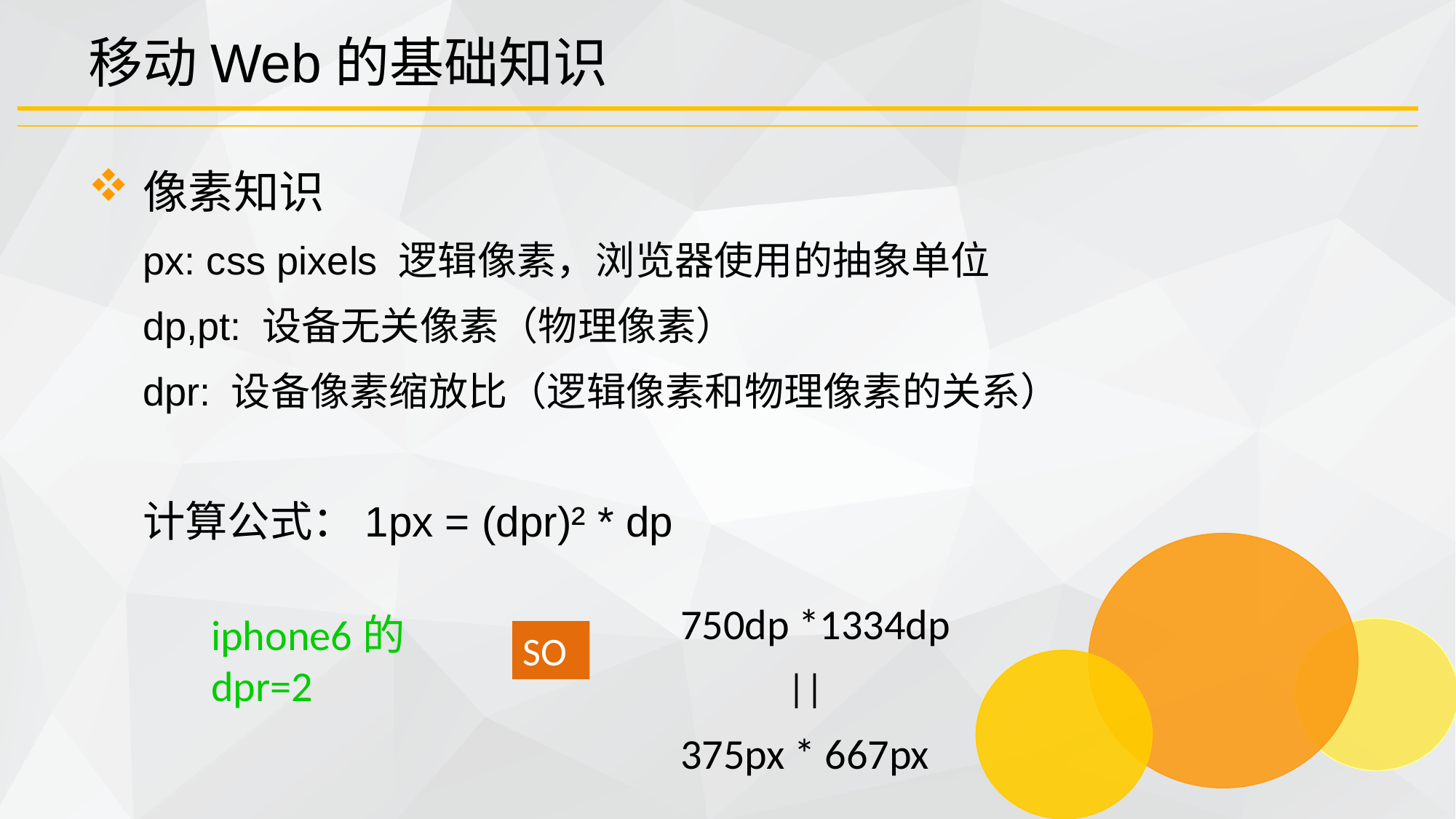

# 移动Web的基础知识
像素知识
px: css pixels 逻辑像素，浏览器使用的抽象单位
dp,pt: 设备无关像素（物理像素）
dpr: 设备像素缩放比（逻辑像素和物理像素的关系）

计算公式：1px = (dpr)² * dp
750dp *1334dp
iphone6的dpr=2
SO
||
375px * 667px